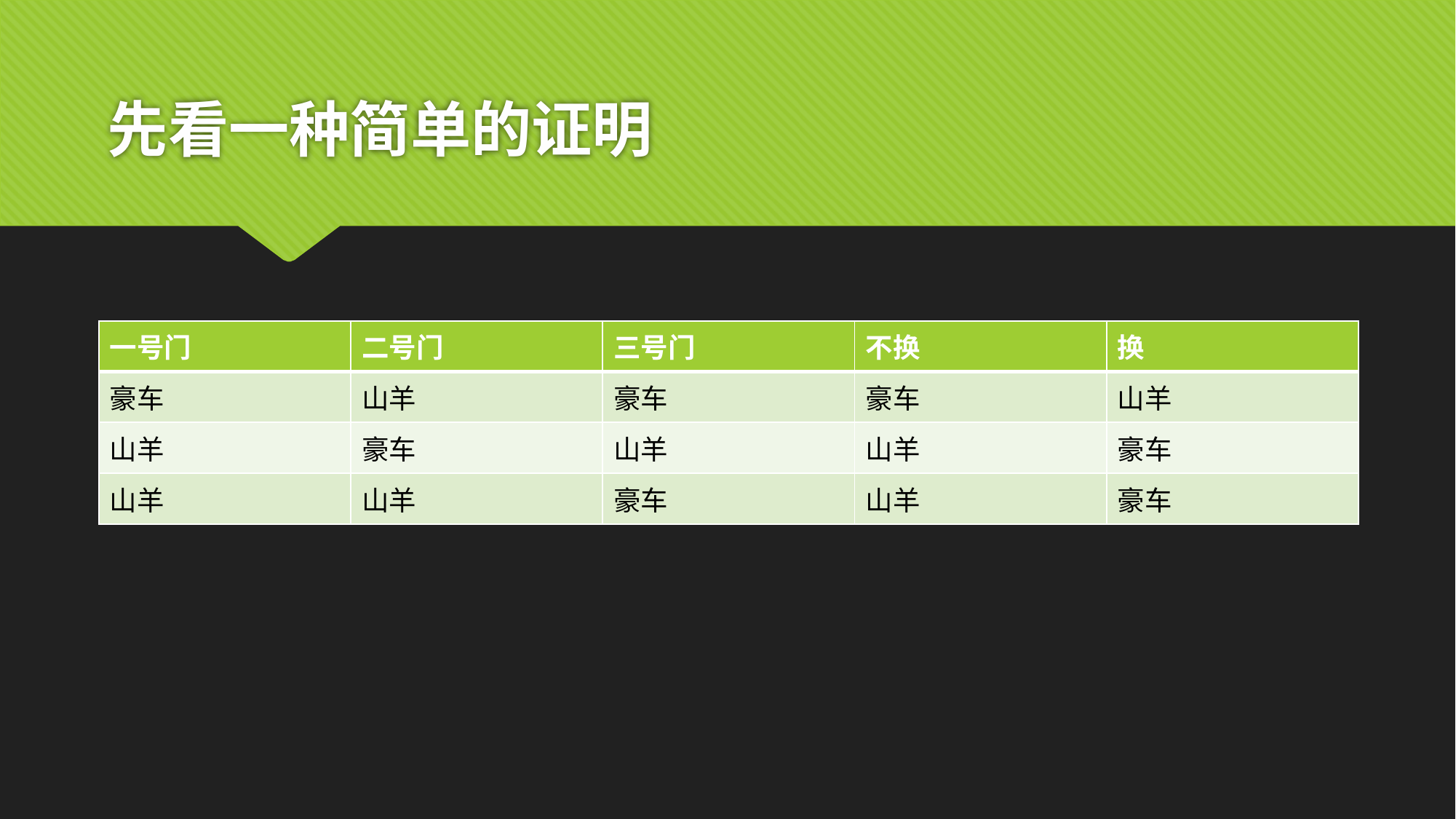

# 先看一种简单的证明
| 一号门 | 二号门 | 三号门 | 不换 | 换 |
| --- | --- | --- | --- | --- |
| 豪车 | 山羊 | 豪车 | 豪车 | 山羊 |
| 山羊 | 豪车 | 山羊 | 山羊 | 豪车 |
| 山羊 | 山羊 | 豪车 | 山羊 | 豪车 |